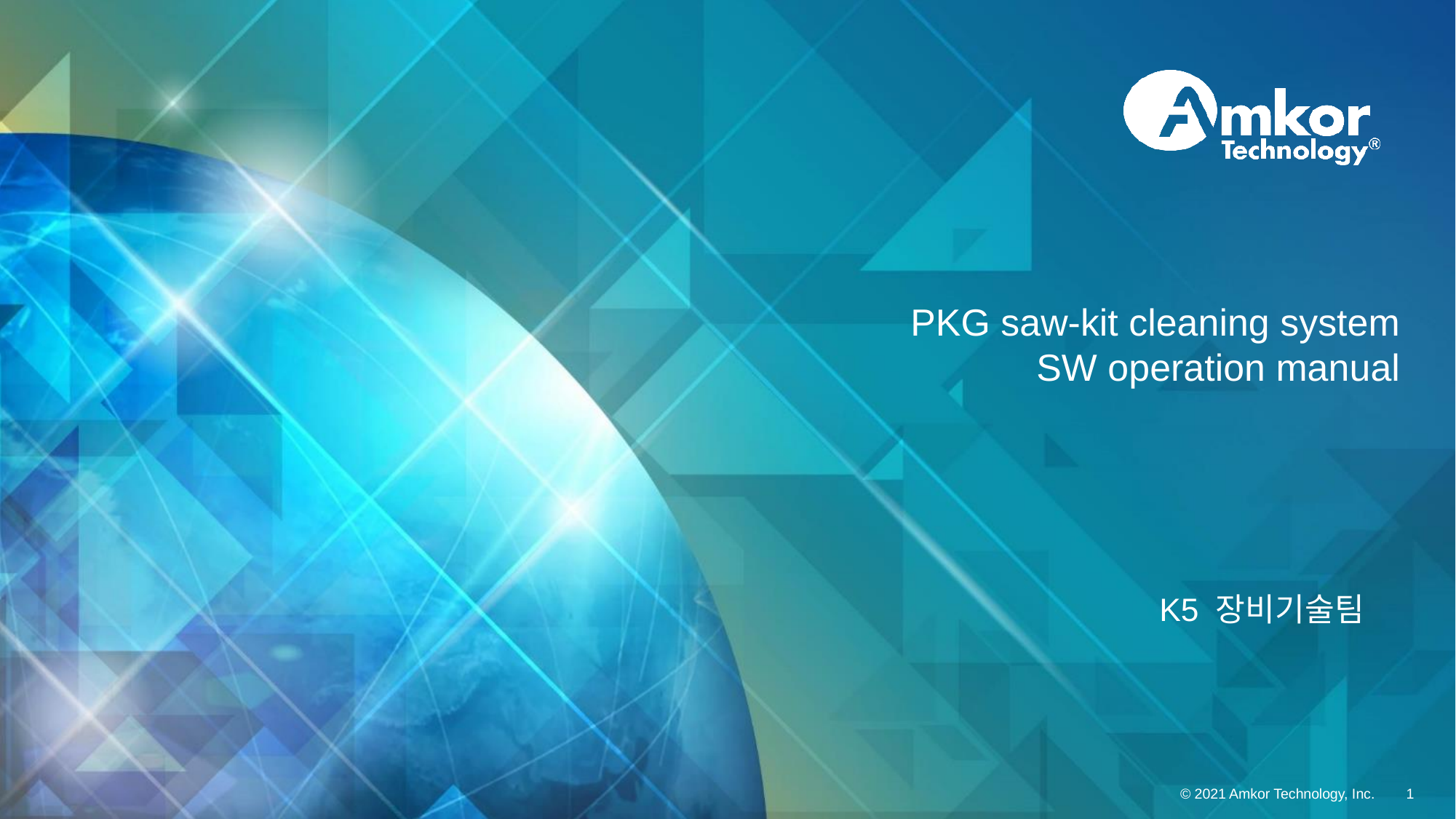

# PKG saw-kit cleaning system SW operation manual
K5 장비기술팀